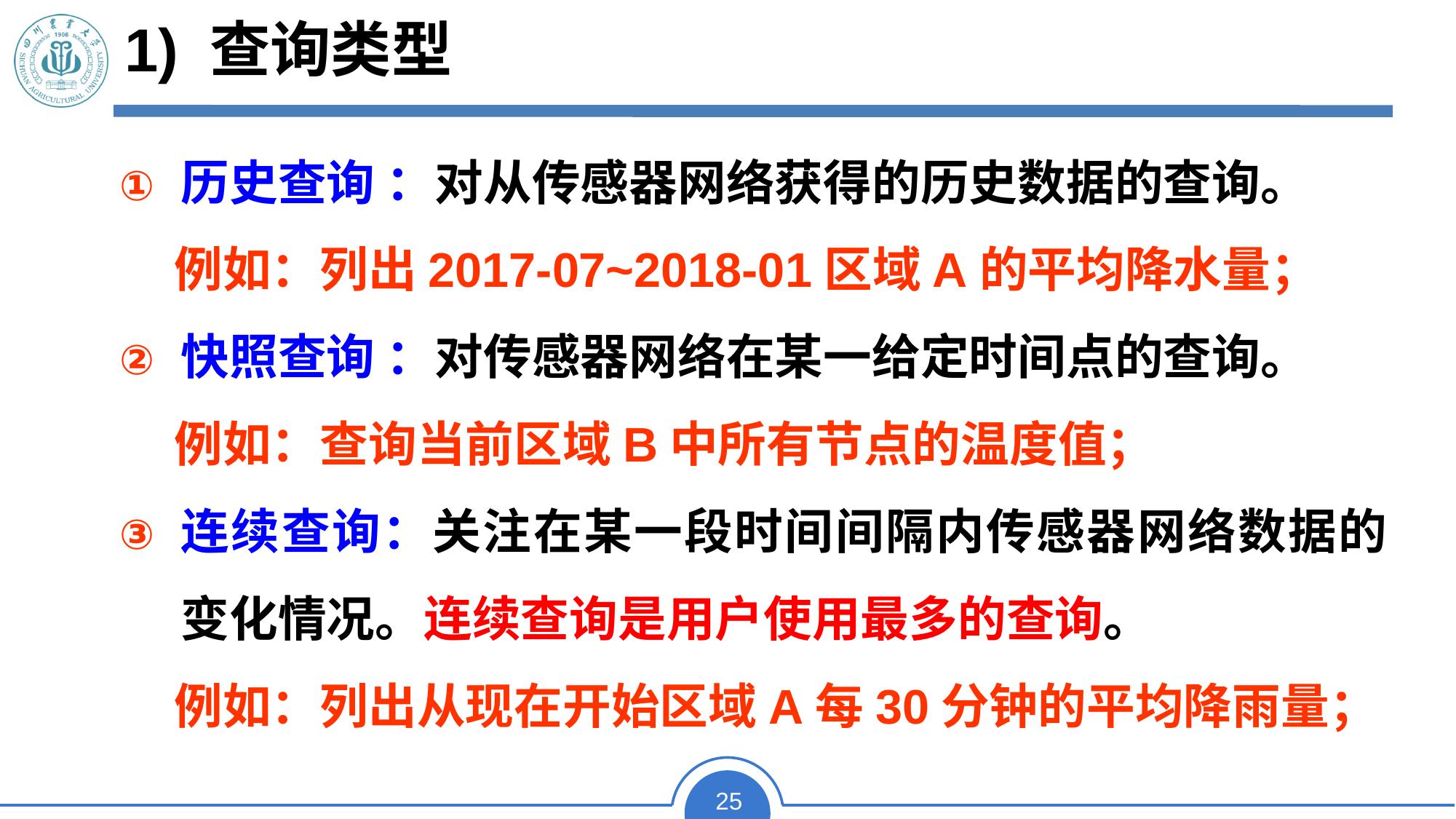

# 1) 查询类型
历史查询 ：对从传感器网络获得的历史数据的查询。
例如：列出2017-07~2018-01区域A的平均降水量；
快照查询 ：对传感器网络在某一给定时间点的查询。
例如：查询当前区域B中所有节点的温度值；
连续查询：关注在某一段时间间隔内传感器网络数据的变化情况。连续查询是用户使用最多的查询。
例如：列出从现在开始区域A每30分钟的平均降雨量；